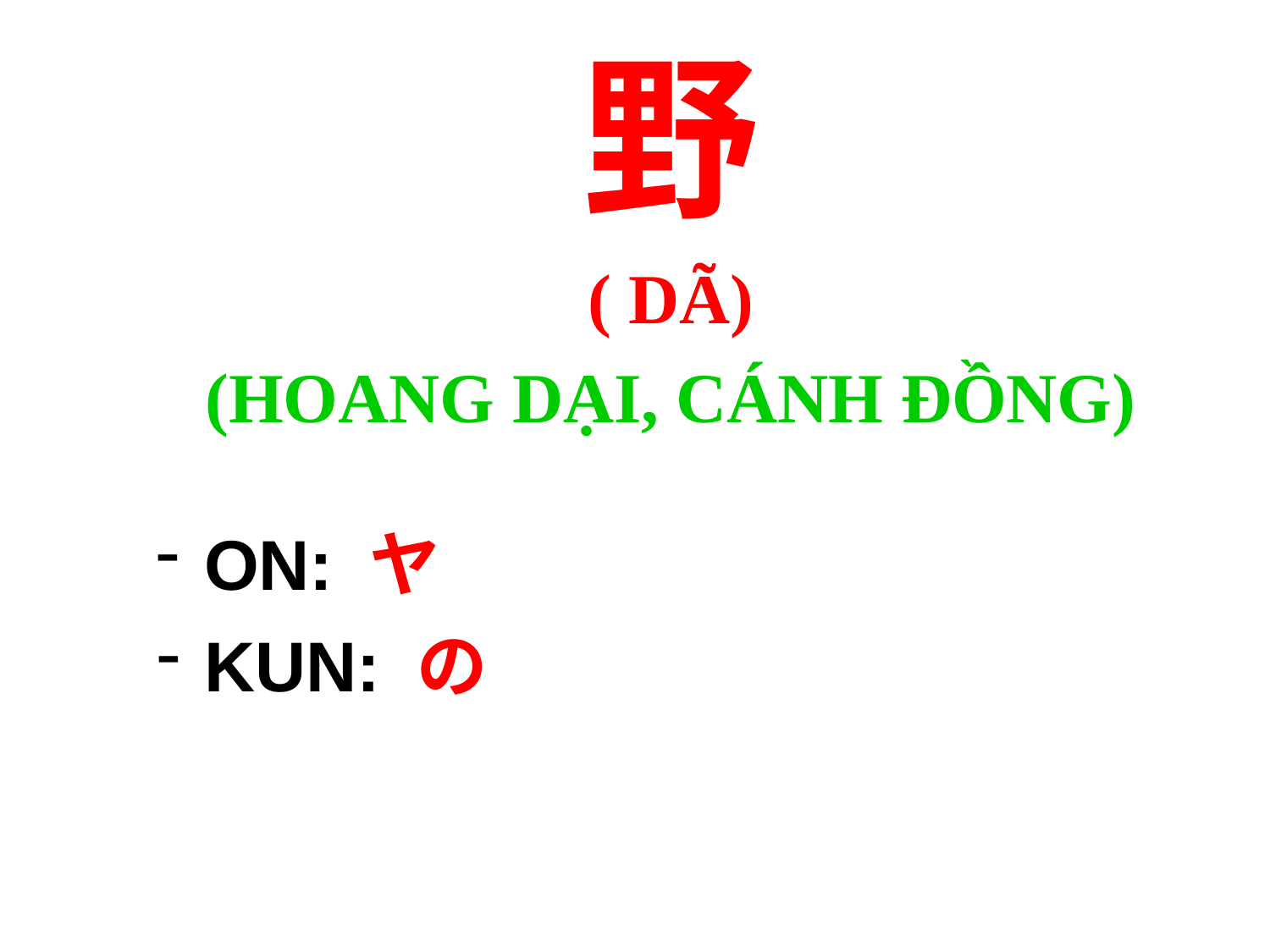

野
( DÃ)
(HOANG DẠI, CÁNH ĐỒNG)
ON: ヤ

KUN: の